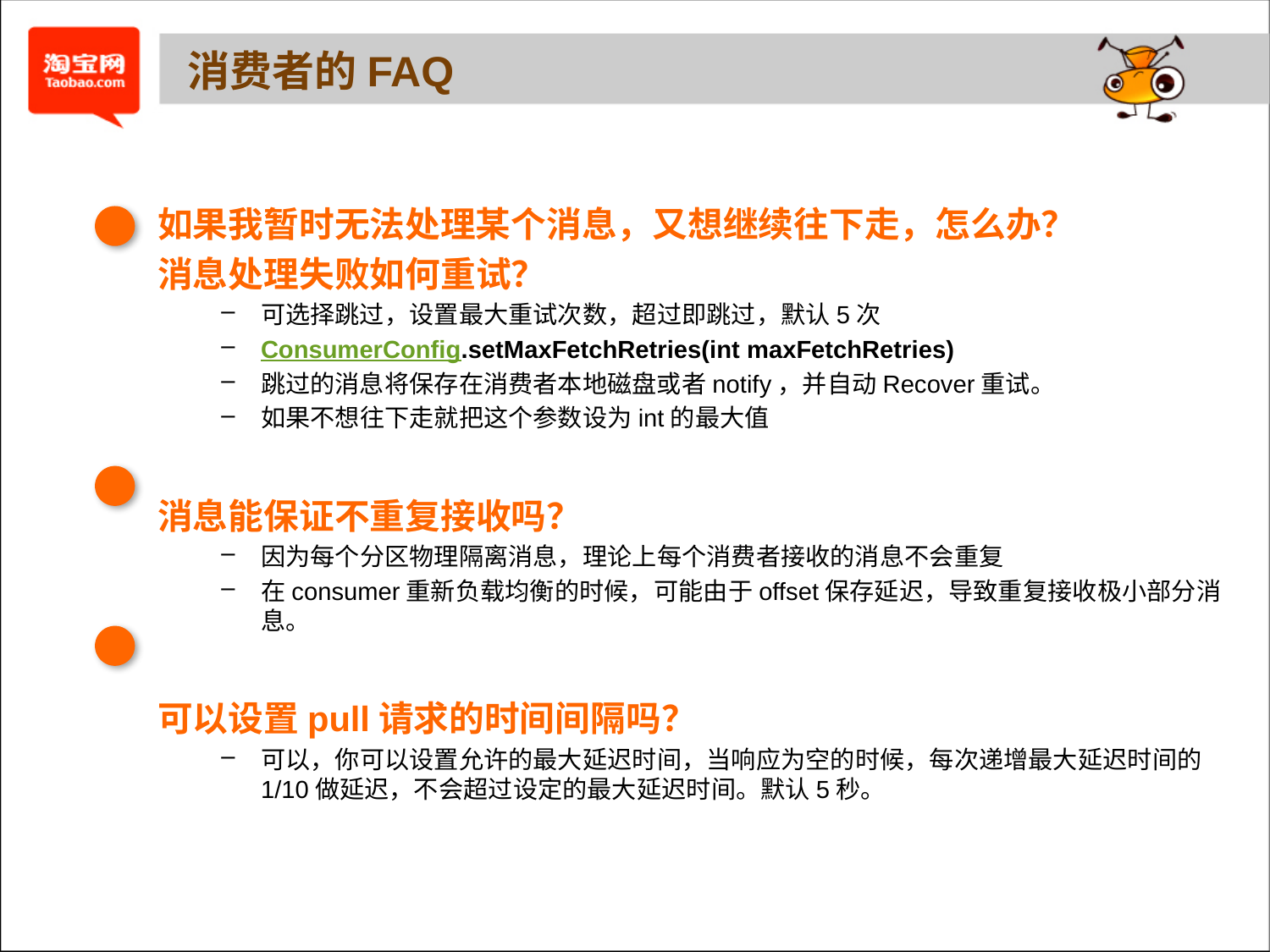

# 消费者的FAQ
如果我暂时无法处理某个消息，又想继续往下走，怎么办？
消息处理失败如何重试？
可选择跳过，设置最大重试次数，超过即跳过，默认5次
ConsumerConfig.setMaxFetchRetries(int maxFetchRetries)
跳过的消息将保存在消费者本地磁盘或者notify，并自动Recover重试。
如果不想往下走就把这个参数设为int的最大值

消息能保证不重复接收吗？
因为每个分区物理隔离消息，理论上每个消费者接收的消息不会重复
在consumer重新负载均衡的时候，可能由于offset保存延迟，导致重复接收极小部分消息。

可以设置pull请求的时间间隔吗？
可以，你可以设置允许的最大延迟时间，当响应为空的时候，每次递增最大延迟时间的1/10做延迟，不会超过设定的最大延迟时间。默认5秒。